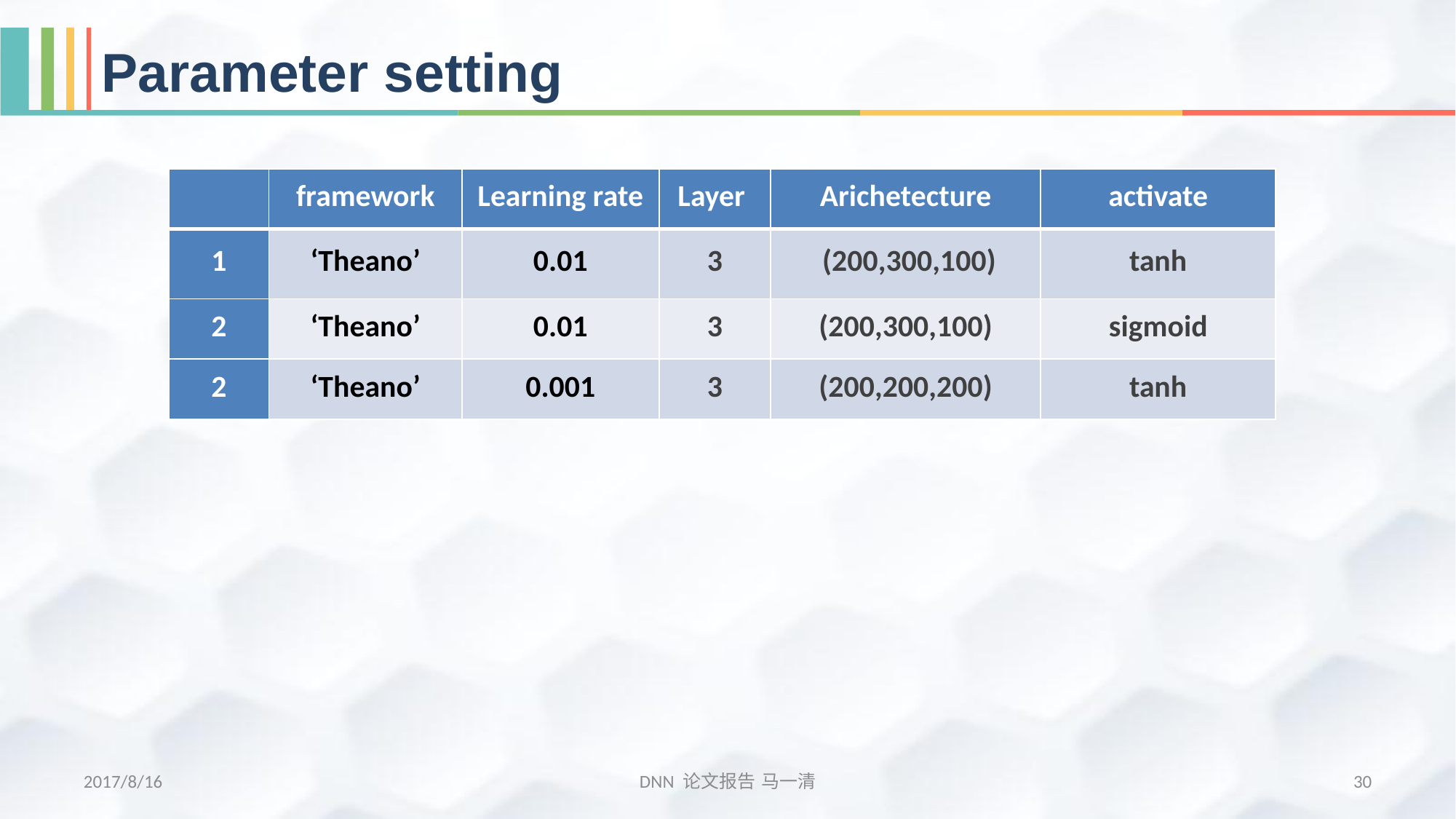

Parameter setting

|  | framework | Learning rate | Layer | Arichetecture | activate |
| --- | --- | --- | --- | --- | --- |
| 1 | ‘Theano’ | 0.01 | 3 | (200,300,100) | tanh |
| 2 | ‘Theano’ | 0.01 | 3 | (200,300,100) | sigmoid |
| 2 | ‘Theano’ | 0.001 | 3 | (200,200,200) | tanh |
2017/8/16
DNN 论文报告 马一清
30